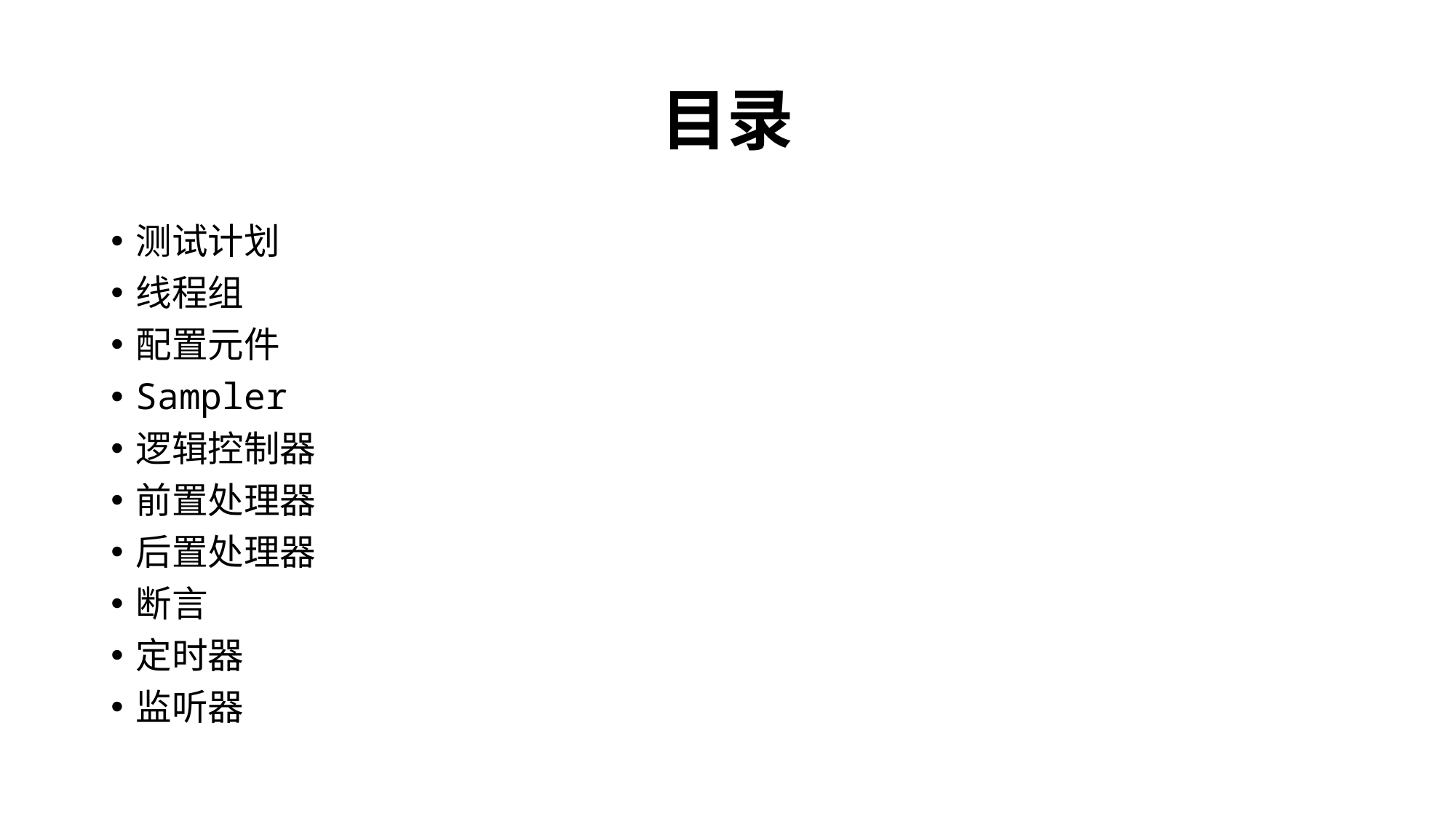

# 目录
测试计划
线程组
配置元件
Sampler
逻辑控制器
前置处理器
后置处理器
断言
定时器
监听器